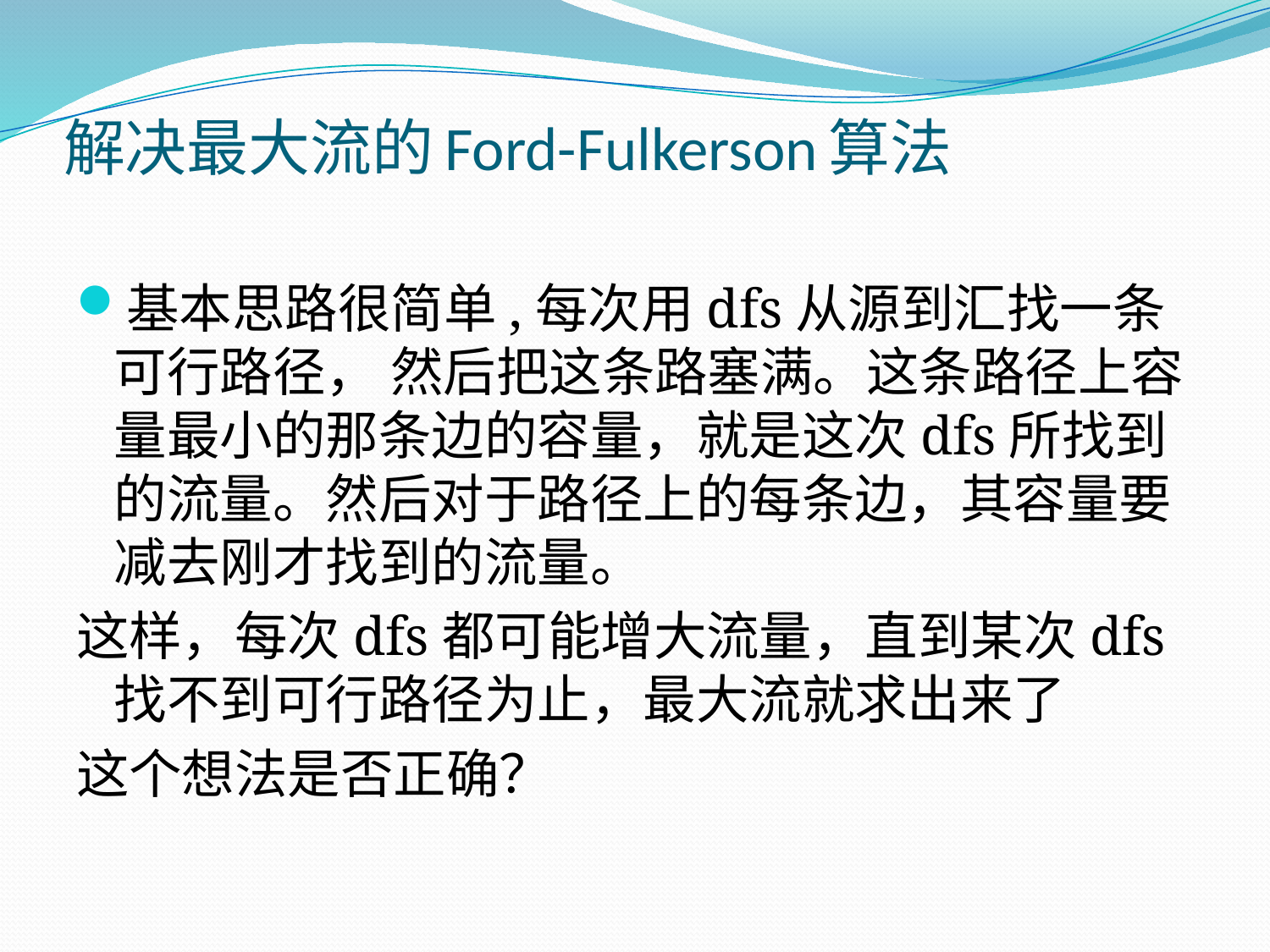

# 解决最大流的Ford-Fulkerson算法
基本思路很简单,每次用dfs从源到汇找一条可行路径， 然后把这条路塞满。这条路径上容量最小的那条边的容量，就是这次dfs所找到的流量。然后对于路径上的每条边，其容量要减去刚才找到的流量。
这样，每次dfs都可能增大流量，直到某次dfs找不到可行路径为止，最大流就求出来了
这个想法是否正确？